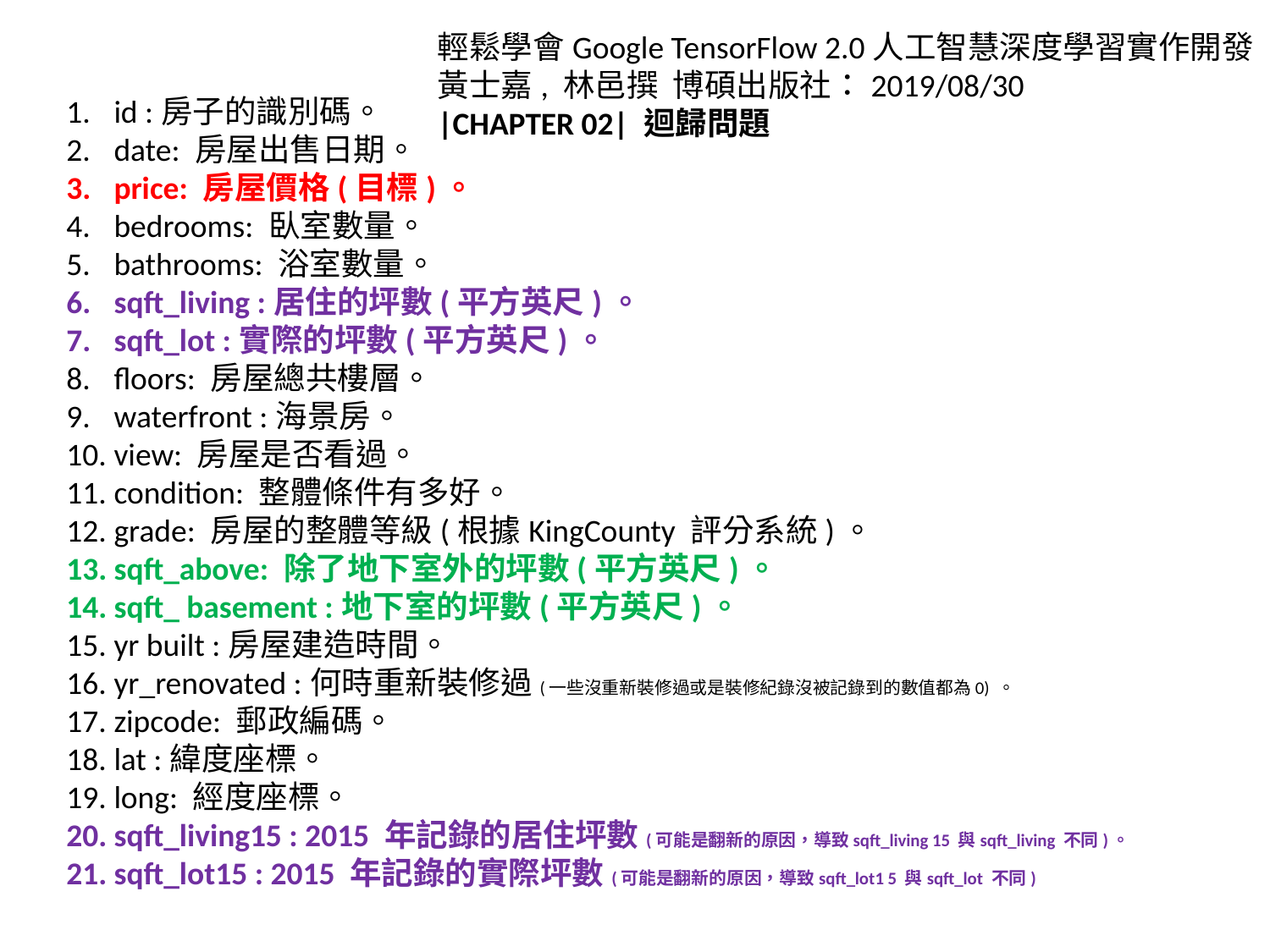

輕鬆學會Google TensorFlow 2.0人工智慧深度學習實作開發
黃士嘉, 林邑撰  博碩出版社：2019/08/30
|CHAPTER 02| 迴歸問題
id :房子的識別碼。
date: 房屋出售日期。
price: 房屋價格(目標)。
bedrooms: 臥室數量。
bathrooms: 浴室數量。
sqft_living :居住的坪數(平方英尺)。
sqft_lot :實際的坪數(平方英尺)。
floors: 房屋總共樓層。
waterfront :海景房。
view: 房屋是否看過。
condition: 整體條件有多好。
grade: 房屋的整體等級(根據KingCounty 評分系統)。
sqft_above: 除了地下室外的坪數(平方英尺)。
sqft_ basement :地下室的坪數(平方英尺)。
yr built :房屋建造時間。
yr_renovated :何時重新裝修過(一些沒重新裝修過或是裝修紀錄沒被記錄到的數值都為0) 。
zipcode: 郵政編碼。
lat :緯度座標。
long: 經度座標。
sqft_living15 : 2015 年記錄的居住坪數(可能是翻新的原因，導致sqft_living 15 與sqft_living 不同)。
sqft_lot15 : 2015 年記錄的實際坪數(可能是翻新的原因，導致sqft_lot1 5 與sqft_lot 不同)